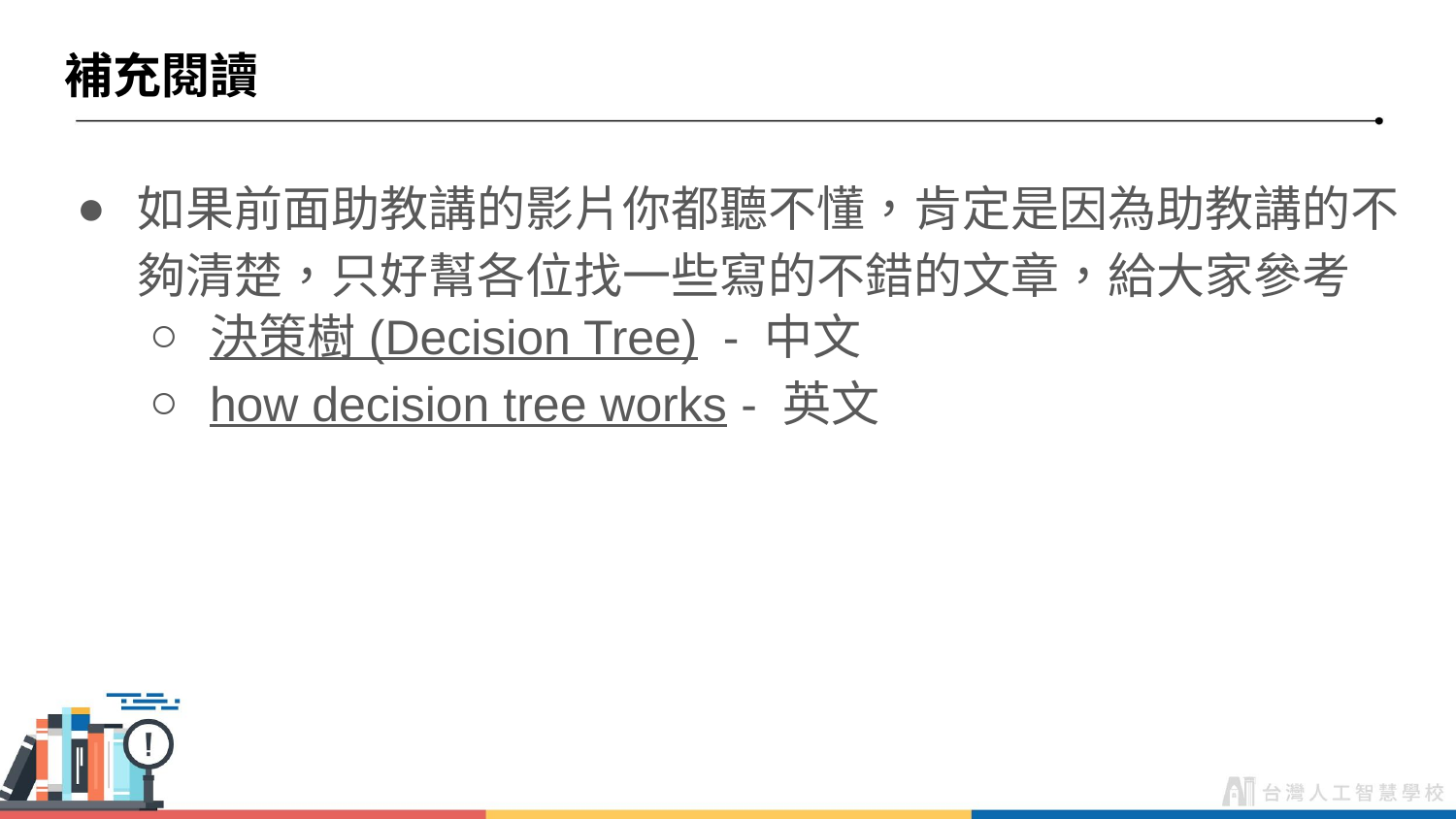

# 補充閱讀
如果前面助教講的影片你都聽不懂，肯定是因為助教講的不夠清楚，只好幫各位找一些寫的不錯的文章，給大家參考
決策樹 (Decision Tree) - 中文
how decision tree works - 英文